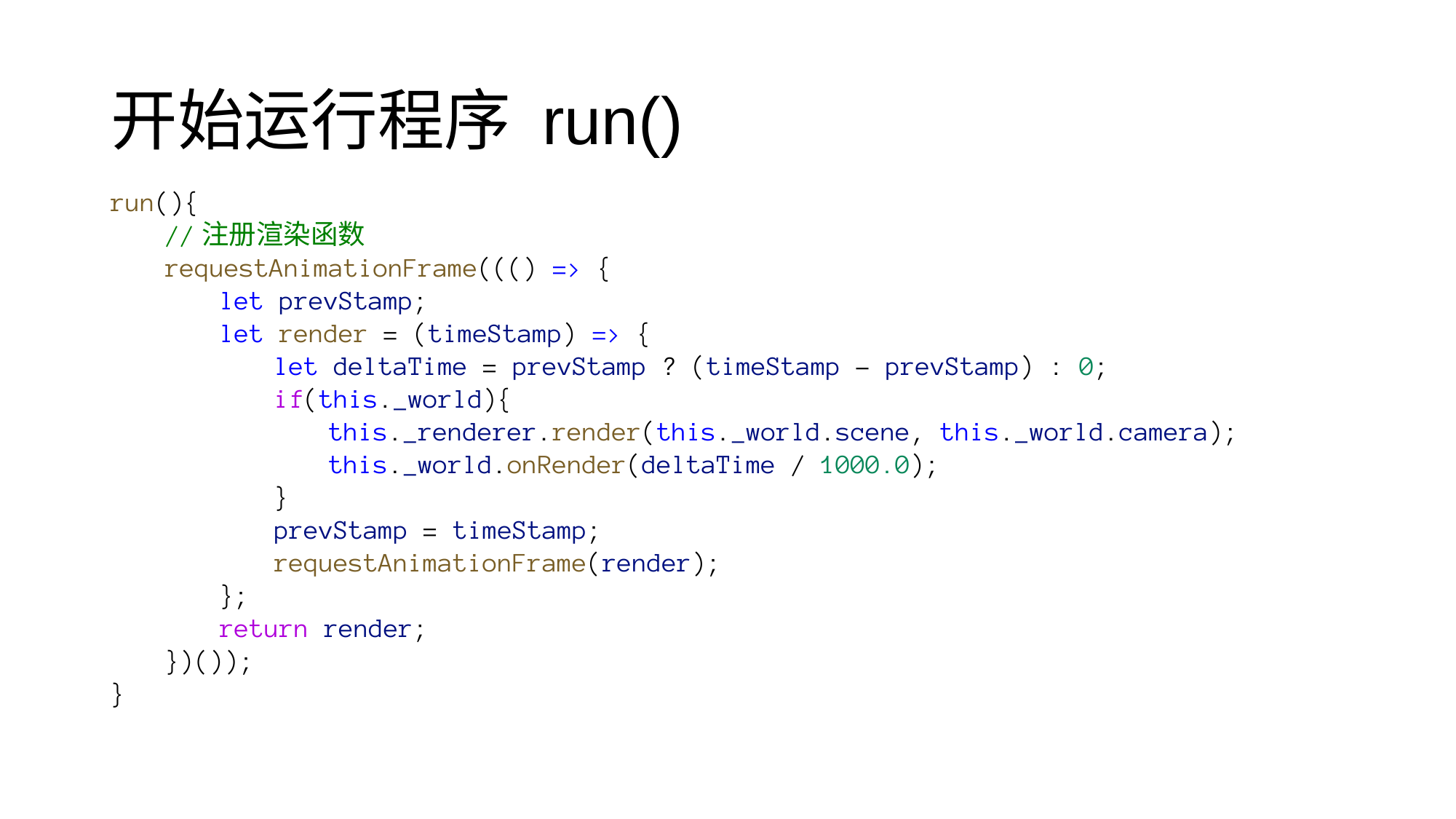

# 开始运行程序 run()
run(){
//注册渲染函数
requestAnimationFrame((() => {
let prevStamp;
let render = (timeStamp) => {
let deltaTime = prevStamp ? (timeStamp - prevStamp) : 0;
if(this._world){
this._renderer.render(this._world.scene, this._world.camera);
this._world.onRender(deltaTime / 1000.0);
}
prevStamp = timeStamp;
requestAnimationFrame(render);
};
return render;
})());
}